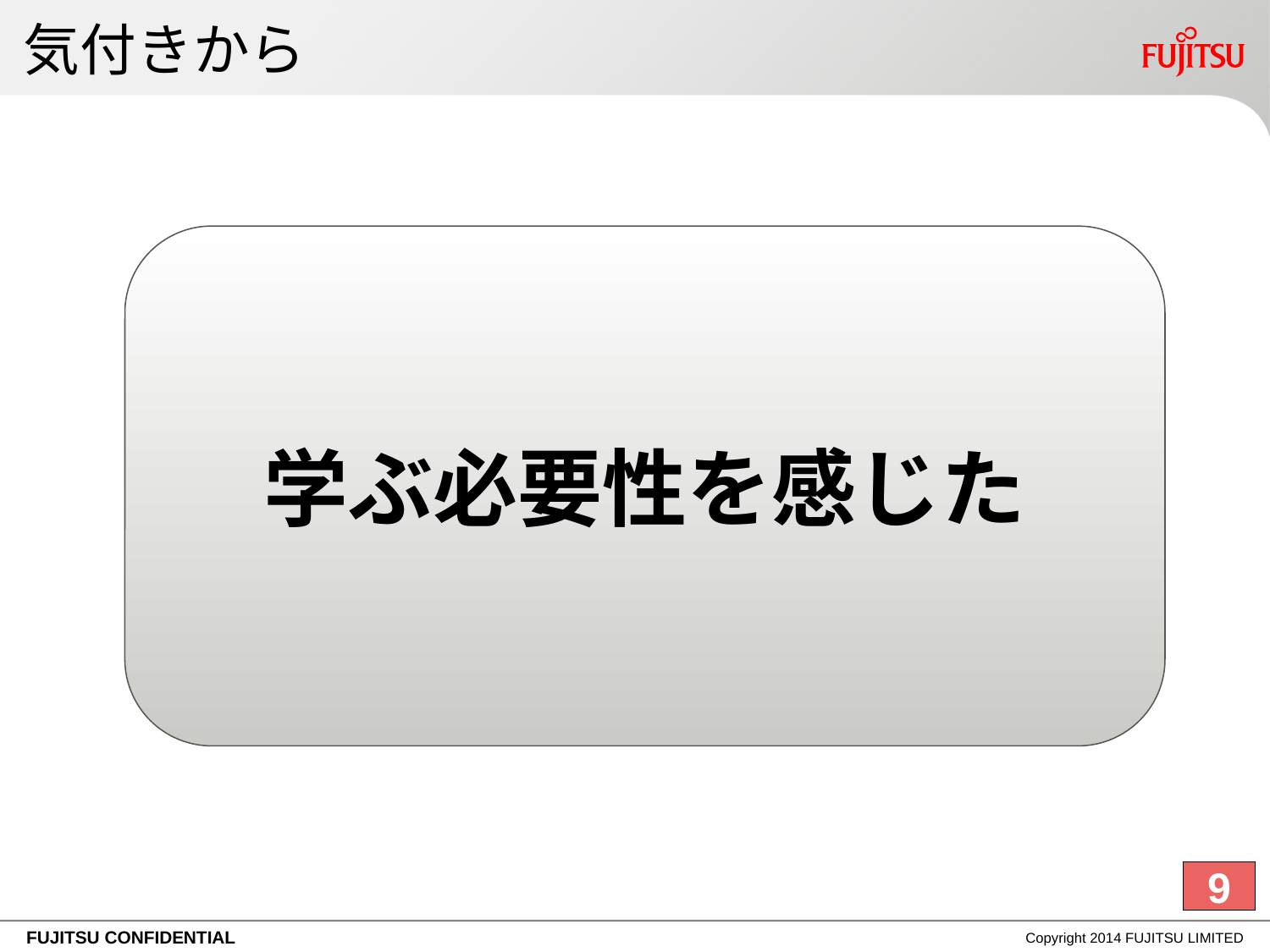

# 気付きから
学ぶ必要性を感じた
9
Copyright 2014 FUJITSU LIMITED